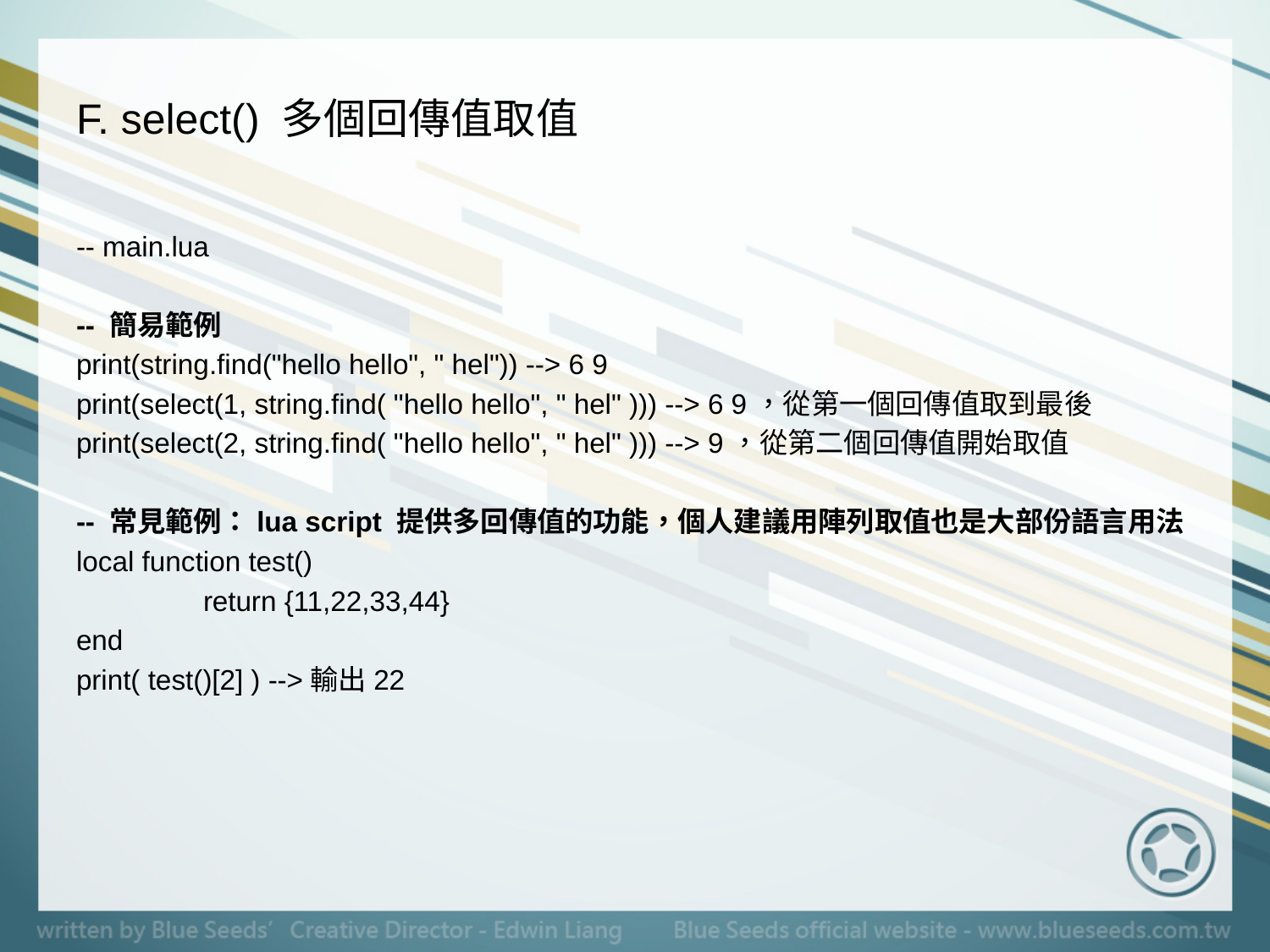

# F. select() 多個回傳值取值
-- main.lua

-- 簡易範例
print(string.find("hello hello", " hel")) --> 6 9
print(select(1, string.find( "hello hello", " hel" ))) --> 6 9，從第一個回傳值取到最後
print(select(2, string.find( "hello hello", " hel" ))) --> 9，從第二個回傳值開始取值

-- 常見範例：lua script 提供多回傳值的功能，個人建議用陣列取值也是大部份語言用法
local function test()
	return {11,22,33,44}
end
print( test()[2] ) -->輸出22